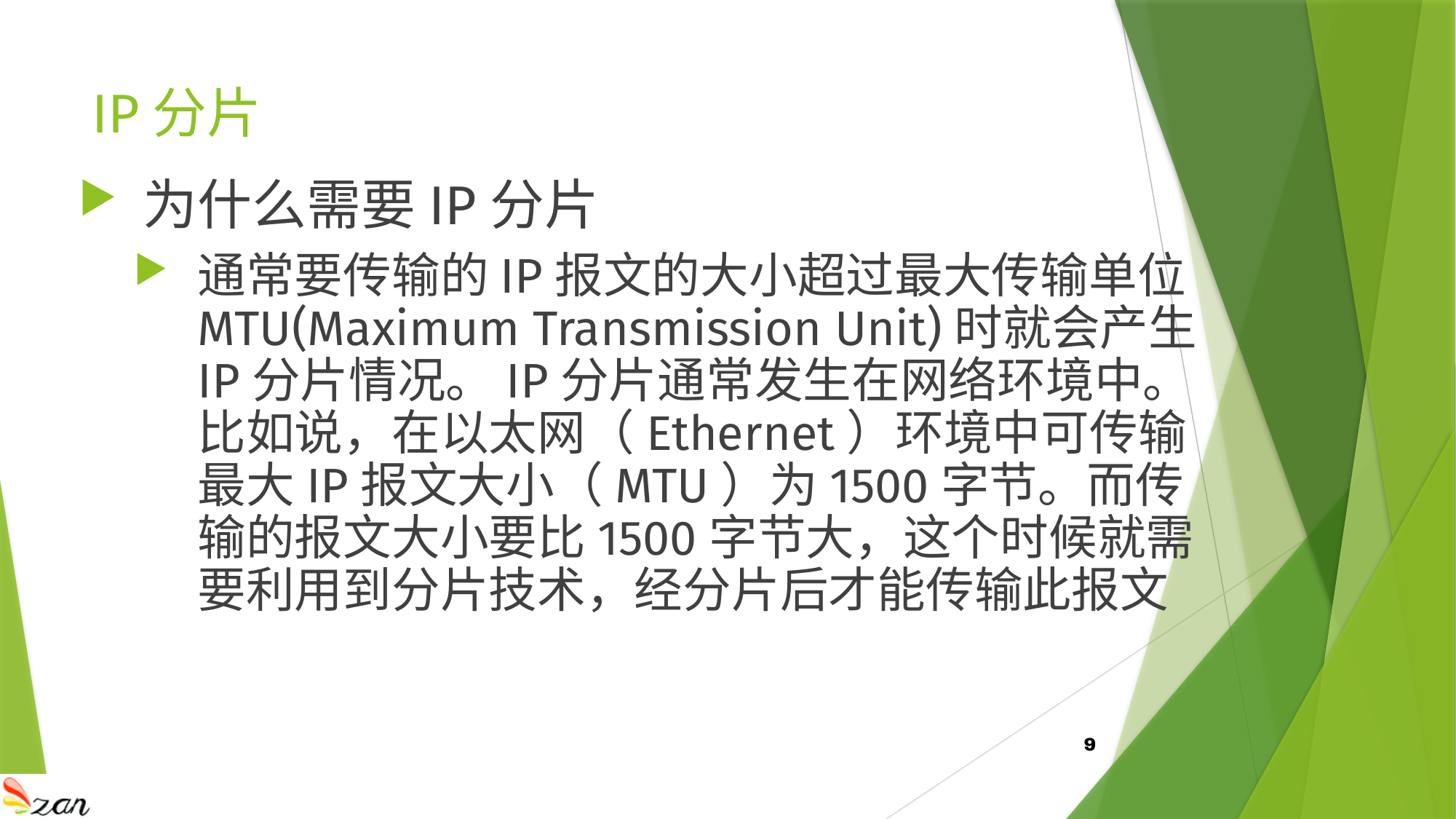

# IP分片
为什么需要IP分片
通常要传输的IP报文的大小超过最大传输单位MTU(Maximum Transmission Unit)时就会产生IP分片情况。IP分片通常发生在网络环境中。比如说，在以太网（Ethernet）环境中可传输最大IP报文大小（MTU）为1500字节。而传输的报文大小要比1500字节大，这个时候就需要利用到分片技术，经分片后才能传输此报文
9